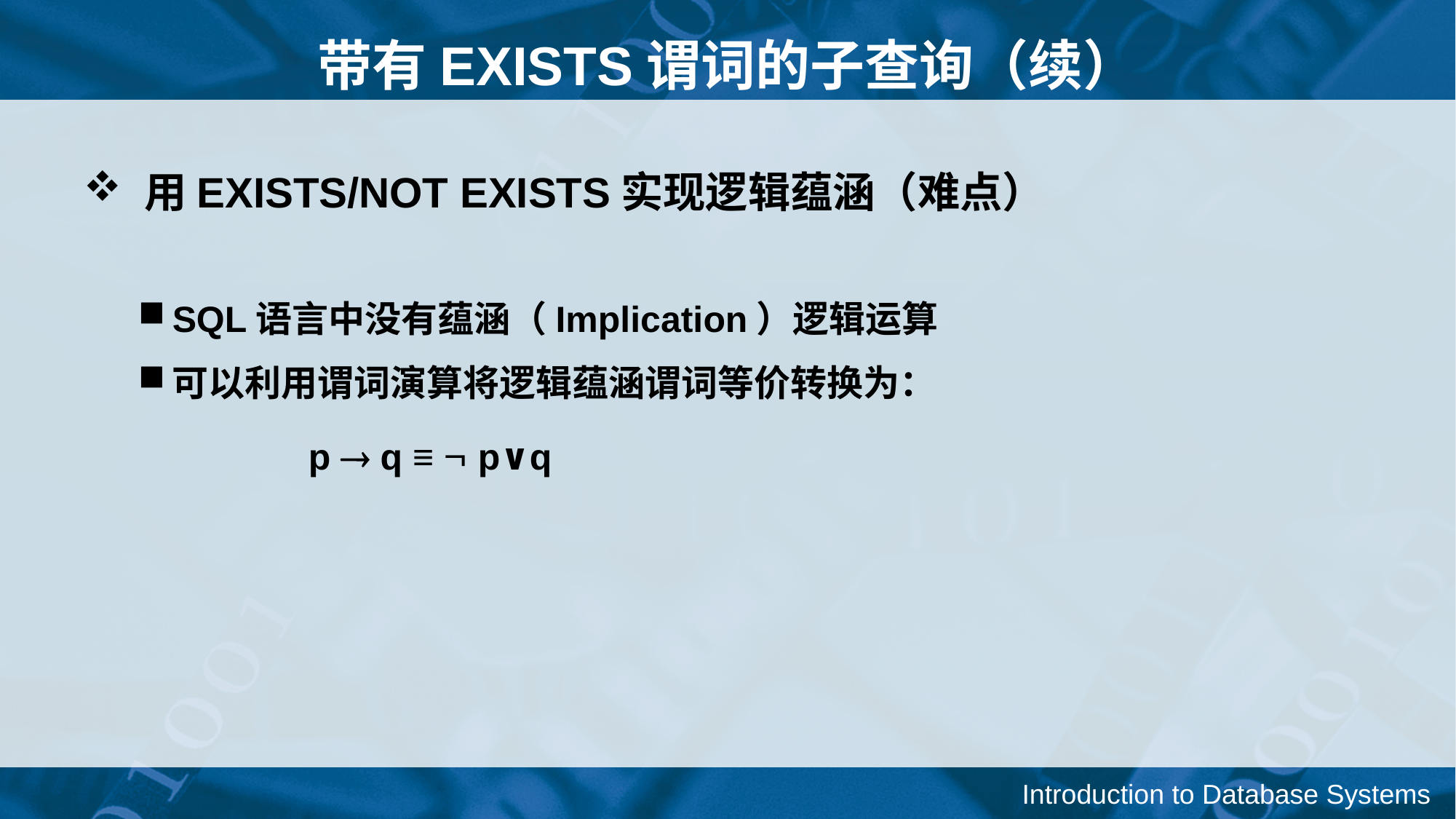

带有EXISTS谓词的子查询（续）
 用EXISTS/NOT EXISTS实现逻辑蕴涵（难点）

SQL语言中没有蕴涵（Implication）逻辑运算
可以利用谓词演算将逻辑蕴涵谓词等价转换为：
                   p → q ≡ ¬ p∨q